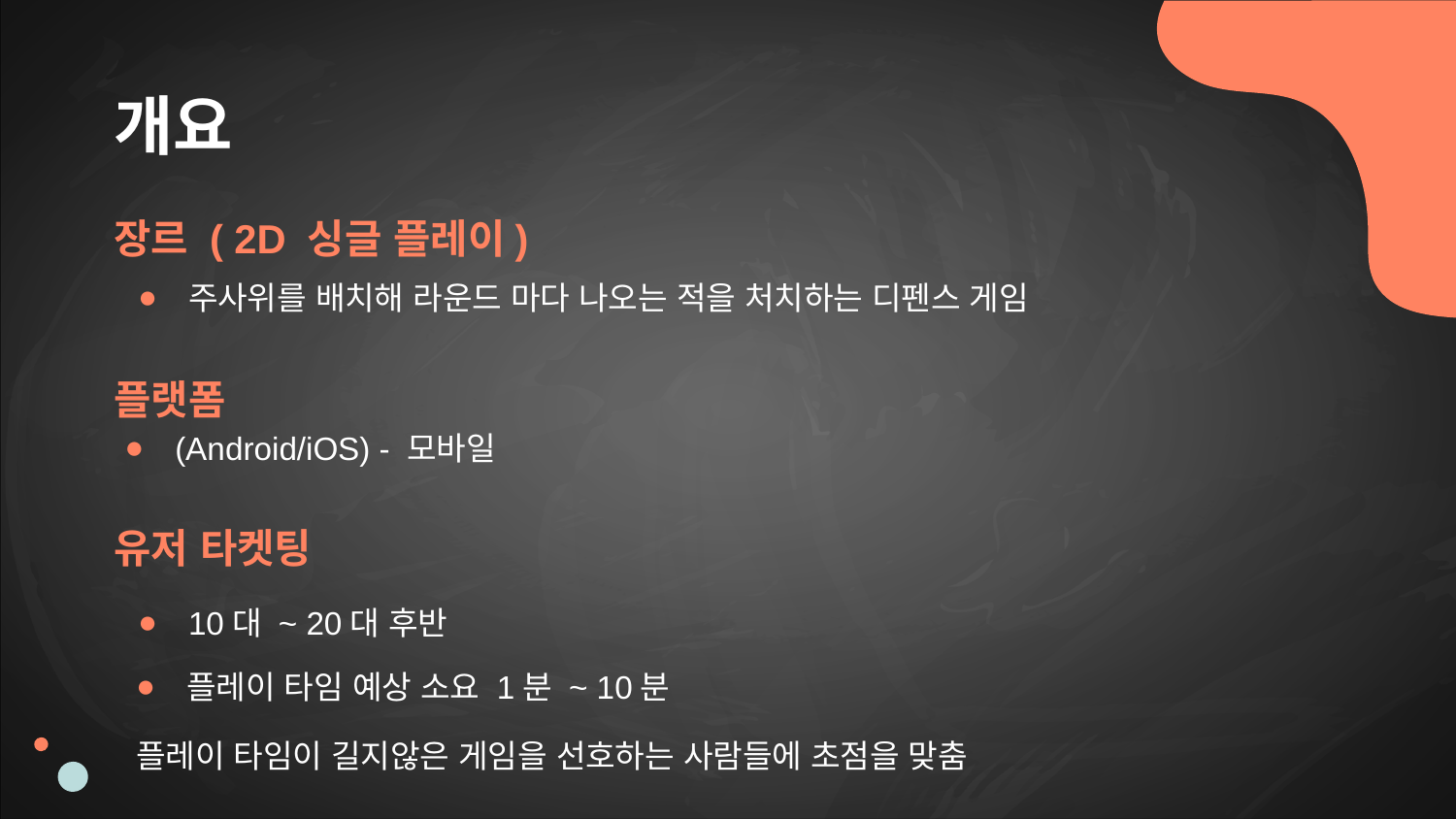

# 개요
장르 ( 2D 싱글 플레이)
주사위를 배치해 라운드 마다 나오는 적을 처치하는 디펜스 게임
플랫폼
(Android/iOS) - 모바일
유저 타켓팅
10대 ~ 20대 후반
플레이 타임 예상 소요 1분 ~ 10분
플레이 타임이 길지않은 게임을 선호하는 사람들에 초점을 맞춤